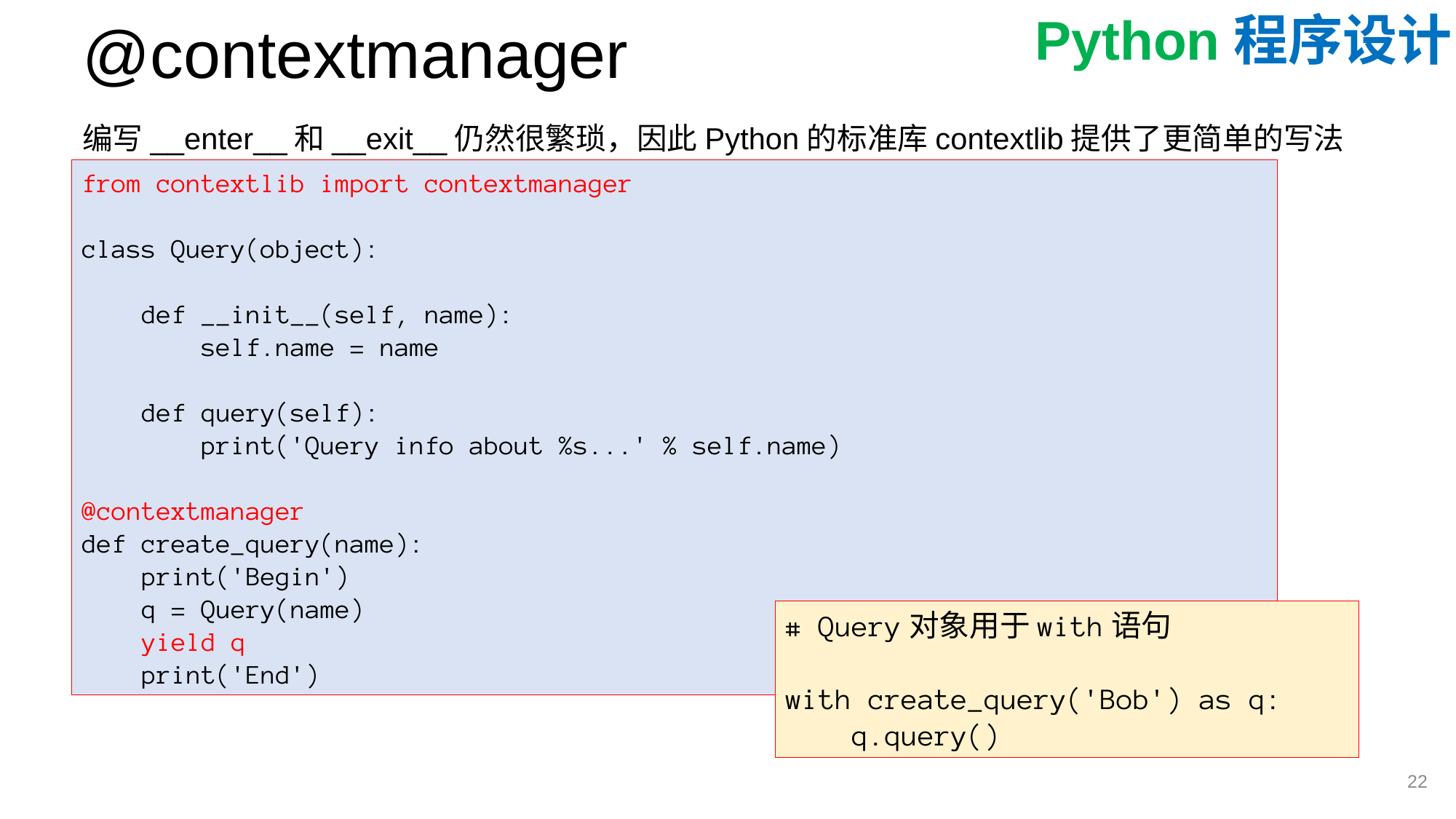

# @contextmanager
编写__enter__和__exit__仍然很繁琐，因此Python的标准库contextlib提供了更简单的写法
from contextlib import contextmanager

class Query(object):

    def __init__(self, name):
        self.name = name

    def query(self):
        print('Query info about %s...' % self.name)

@contextmanager
def create_query(name):
    print('Begin')
    q = Query(name)
    yield q
    print('End')
# Query对象用于with语句

with create_query('Bob') as q:
    q.query()
22